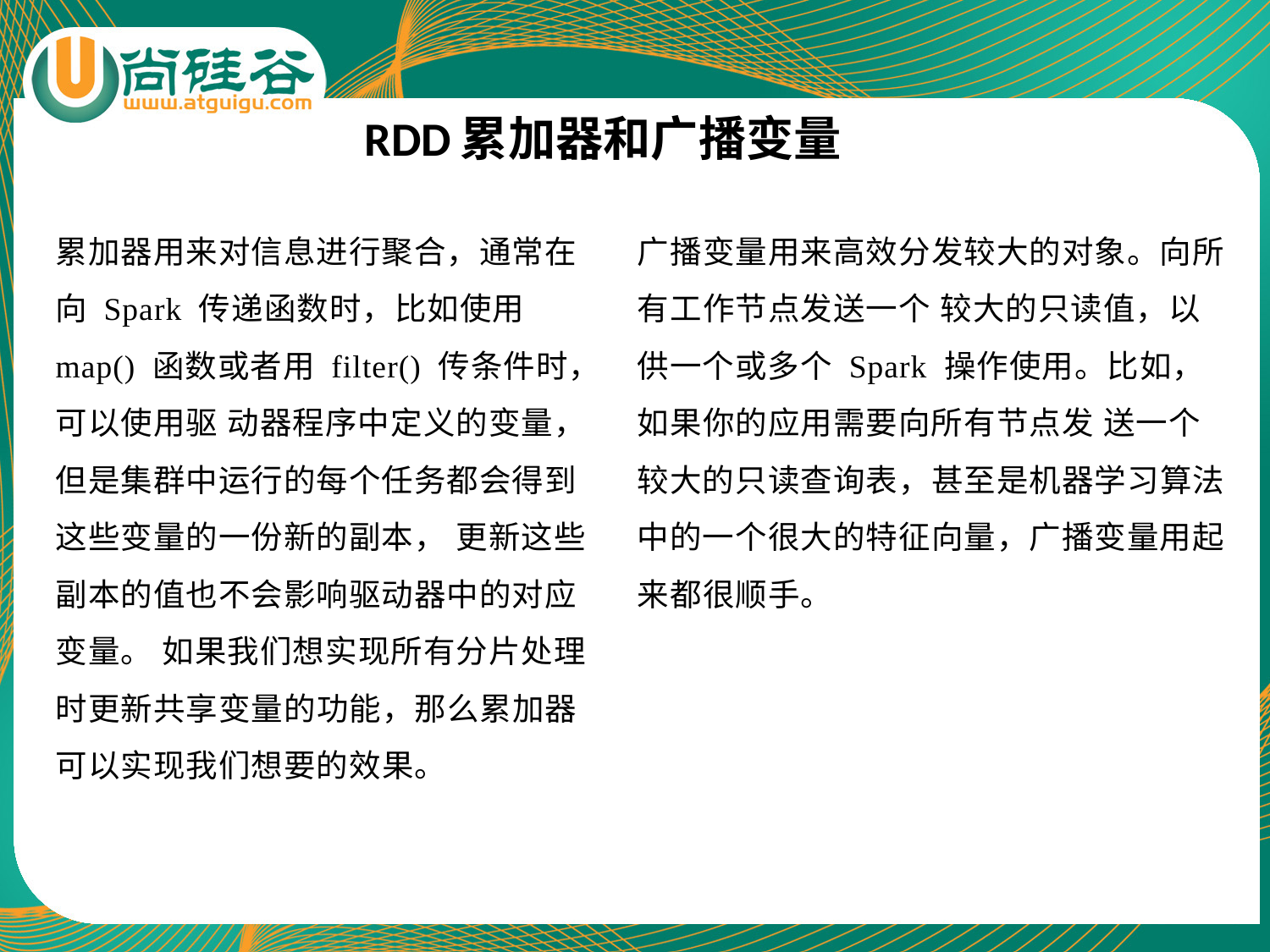

# RDD累加器和广播变量
累加器用来对信息进行聚合，通常在向 Spark 传递函数时，比如使用 map() 函数或者用 filter() 传条件时，可以使用驱 动器程序中定义的变量，但是集群中运行的每个任务都会得到这些变量的一份新的副本， 更新这些副本的值也不会影响驱动器中的对应变量。 如果我们想实现所有分片处理时更新共享变量的功能，那么累加器可以实现我们想要的效果。
广播变量用来高效分发较大的对象。向所有工作节点发送一个 较大的只读值，以供一个或多个 Spark 操作使用。比如，如果你的应用需要向所有节点发 送一个较大的只读查询表，甚至是机器学习算法中的一个很大的特征向量，广播变量用起 来都很顺手。